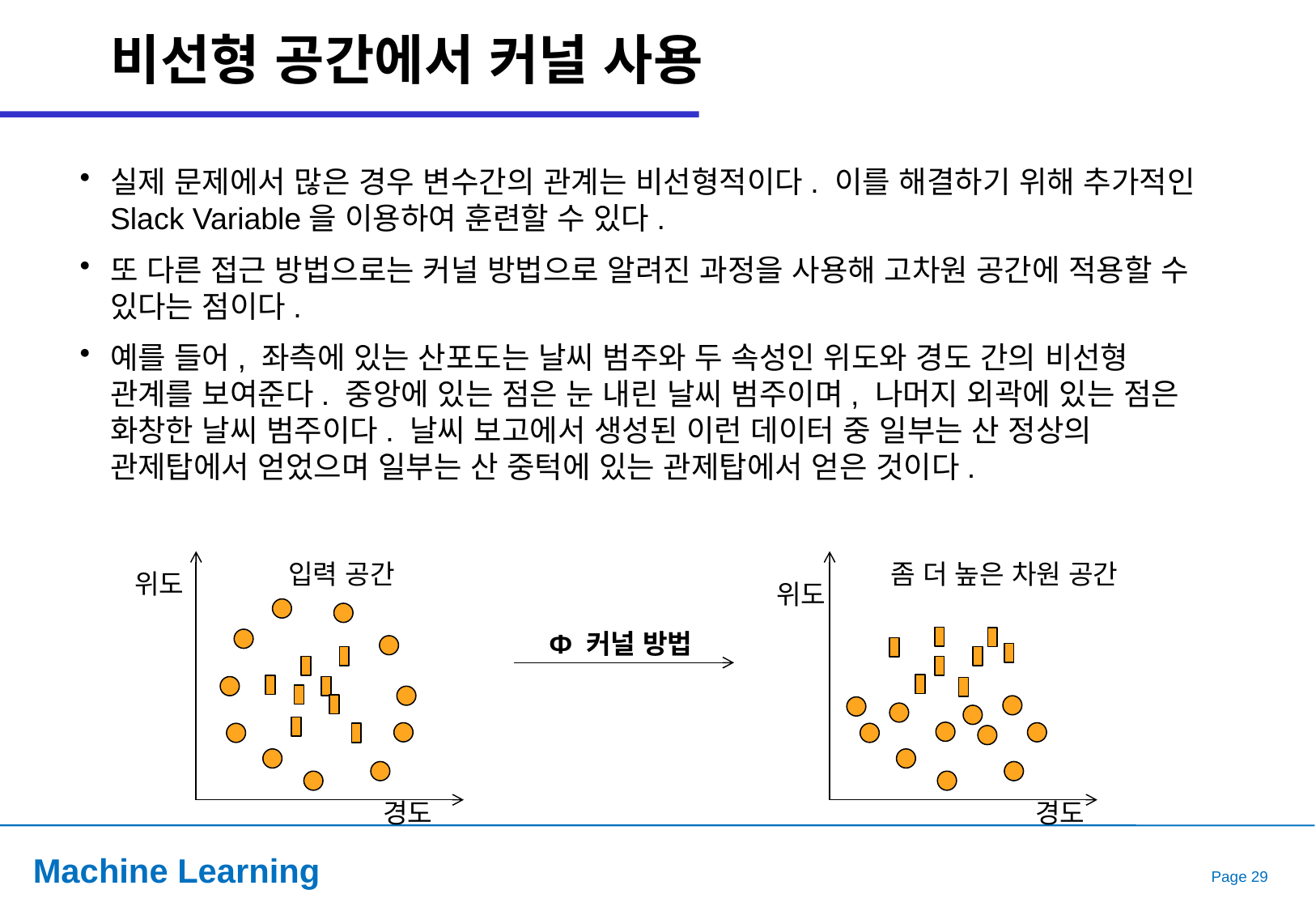

# 비선형 공간에서 커널 사용
실제 문제에서 많은 경우 변수간의 관계는 비선형적이다. 이를 해결하기 위해 추가적인 Slack Variable을 이용하여 훈련할 수 있다.
또 다른 접근 방법으로는 커널 방법으로 알려진 과정을 사용해 고차원 공간에 적용할 수 있다는 점이다.
예를 들어, 좌측에 있는 산포도는 날씨 범주와 두 속성인 위도와 경도 간의 비선형 관계를 보여준다. 중앙에 있는 점은 눈 내린 날씨 범주이며, 나머지 외곽에 있는 점은 화창한 날씨 범주이다. 날씨 보고에서 생성된 이런 데이터 중 일부는 산 정상의 관제탑에서 얻었으며 일부는 산 중턱에 있는 관제탑에서 얻은 것이다.

입력 공간

좀 더 높은 차원 공간
위도
위도
Ф 커널 방법
경도
경도
Page 29